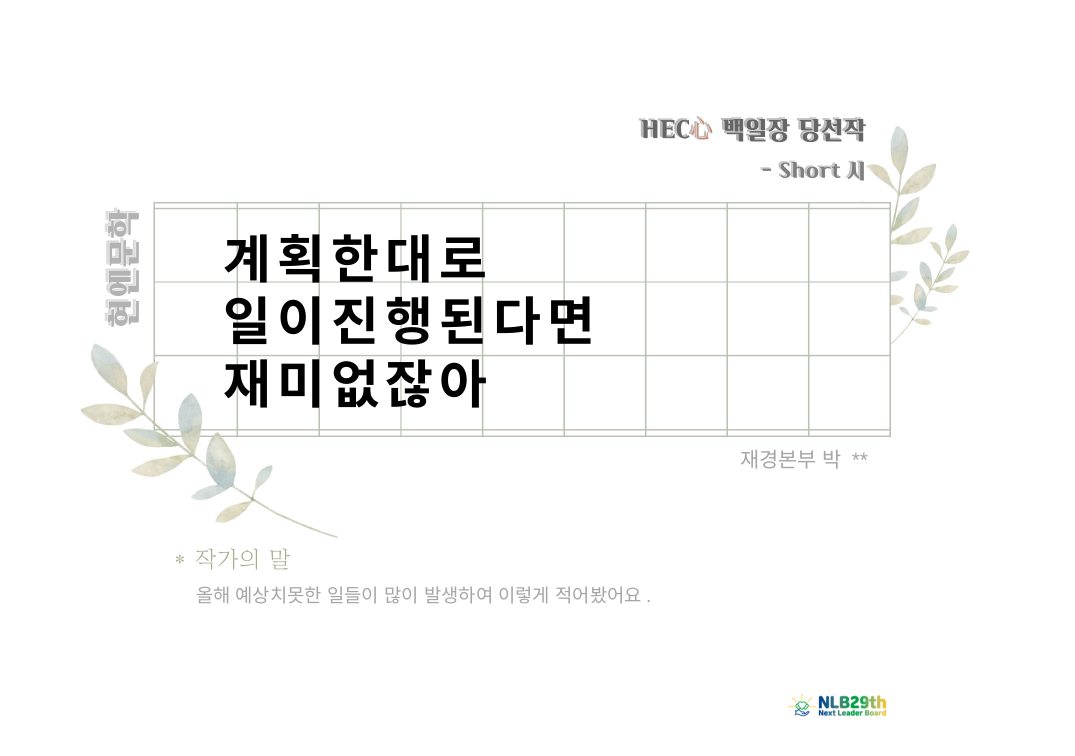

계획한대로
일이진행된다면
재미없잖아
재경본부 박 **
올해 예상치못한 일들이 많이 발생하여 이렇게 적어봤어요.